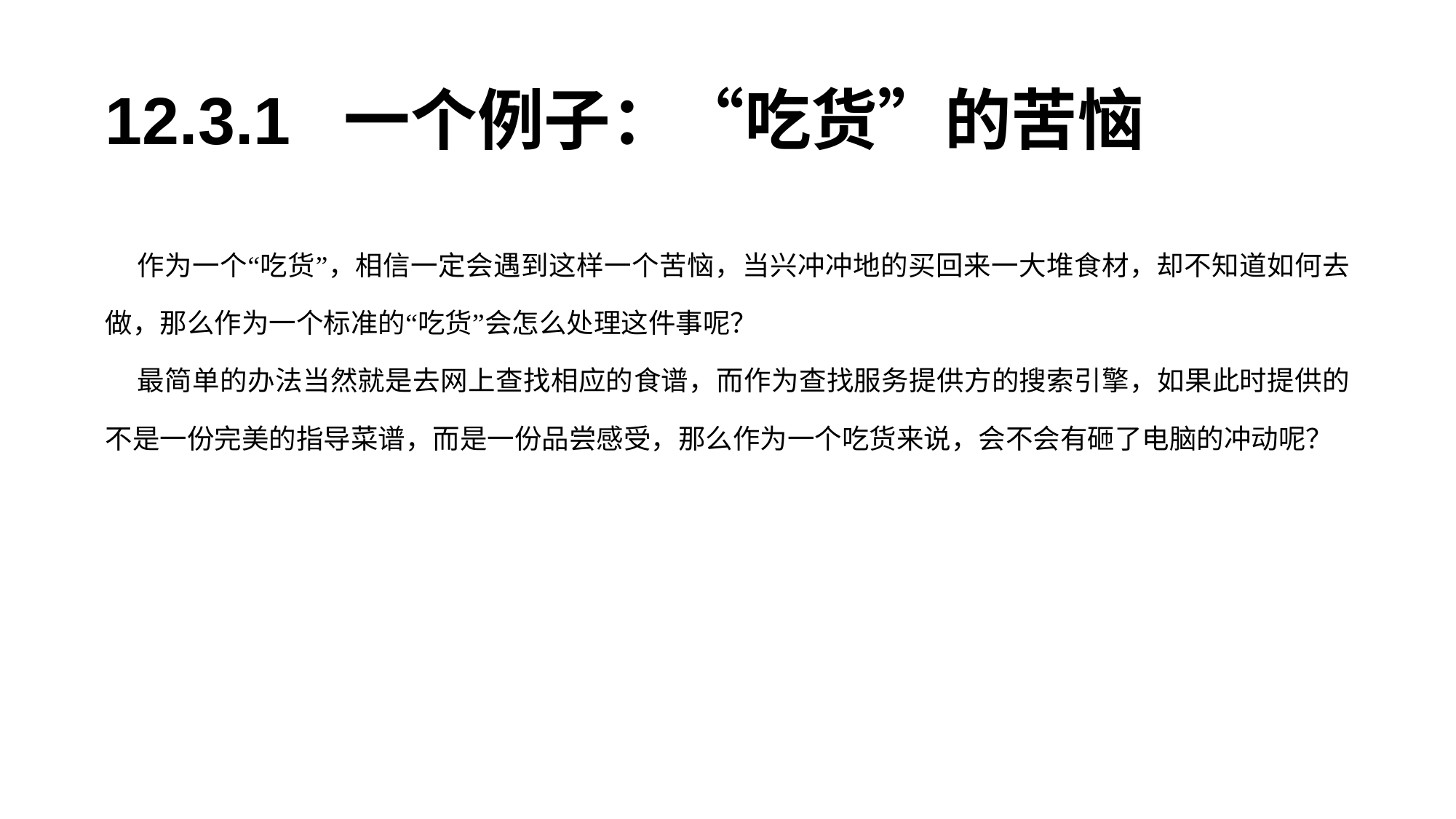

# 12.3.1  一个例子：“吃货”的苦恼
作为一个“吃货”，相信一定会遇到这样一个苦恼，当兴冲冲地的买回来一大堆食材，却不知道如何去做，那么作为一个标准的“吃货”会怎么处理这件事呢？
最简单的办法当然就是去网上查找相应的食谱，而作为查找服务提供方的搜索引擎，如果此时提供的不是一份完美的指导菜谱，而是一份品尝感受，那么作为一个吃货来说，会不会有砸了电脑的冲动呢？